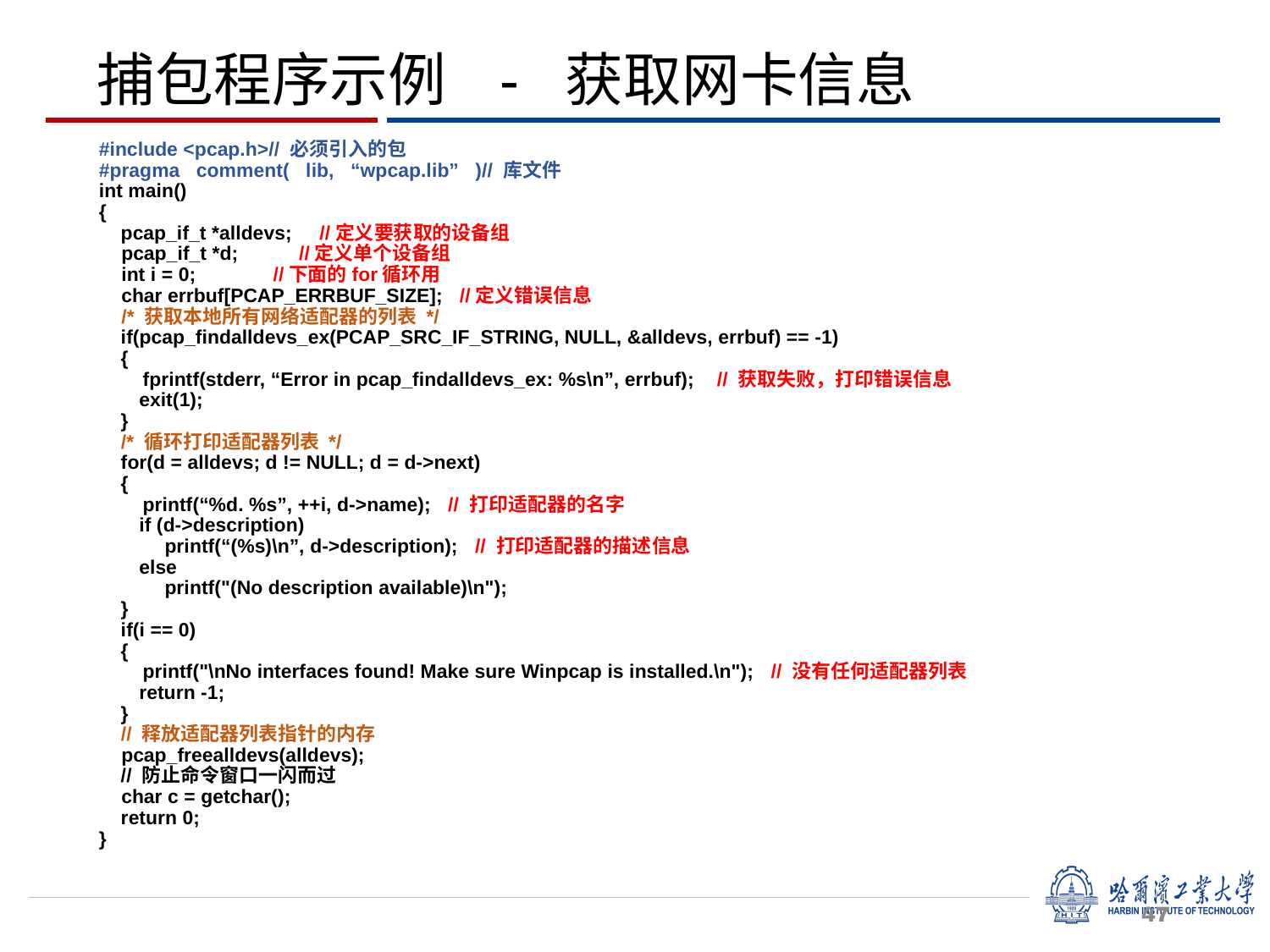

捕包程序示例   -  获取网卡信息
#include <pcap.h>// 必须引入的包   
#pragma   comment(   lib,   “wpcap.lib”   )// 库文件   
int main()   
{   
    pcap_if_t *alldevs;     //定义要获取的设备组   
    pcap_if_t *d;           //定义单个设备组   
    int i = 0;              //下面的for循环用   
    char errbuf[PCAP_ERRBUF_SIZE];   //定义错误信息   
    /* 获取本地所有网络适配器的列表 */   
    if(pcap_findalldevs_ex(PCAP_SRC_IF_STRING, NULL, &alldevs, errbuf) == -1)   
    {           
        fprintf(stderr, “Error in pcap_findalldevs_ex: %s\n”, errbuf);    // 获取失败，打印错误信息
        exit(1);   
    }   
    /* 循环打印适配器列表 */   
    for(d = alldevs; d != NULL; d = d->next)   
    {   
        printf(“%d. %s”, ++i, d->name);   // 打印适配器的名字 
        if (d->description)   
            printf(“(%s)\n”, d->description);   // 打印适配器的描述信息  
        else   
            printf("(No description available)\n");   
    }   
    if(i == 0)   
    {   
        printf("\nNo interfaces found! Make sure Winpcap is installed.\n");   // 没有任何适配器列表
        return -1;   
    }   
    // 释放适配器列表指针的内存   
    pcap_freealldevs(alldevs);   
    // 防止命令窗口一闪而过   
    char c = getchar();   
    return 0;   
}
47